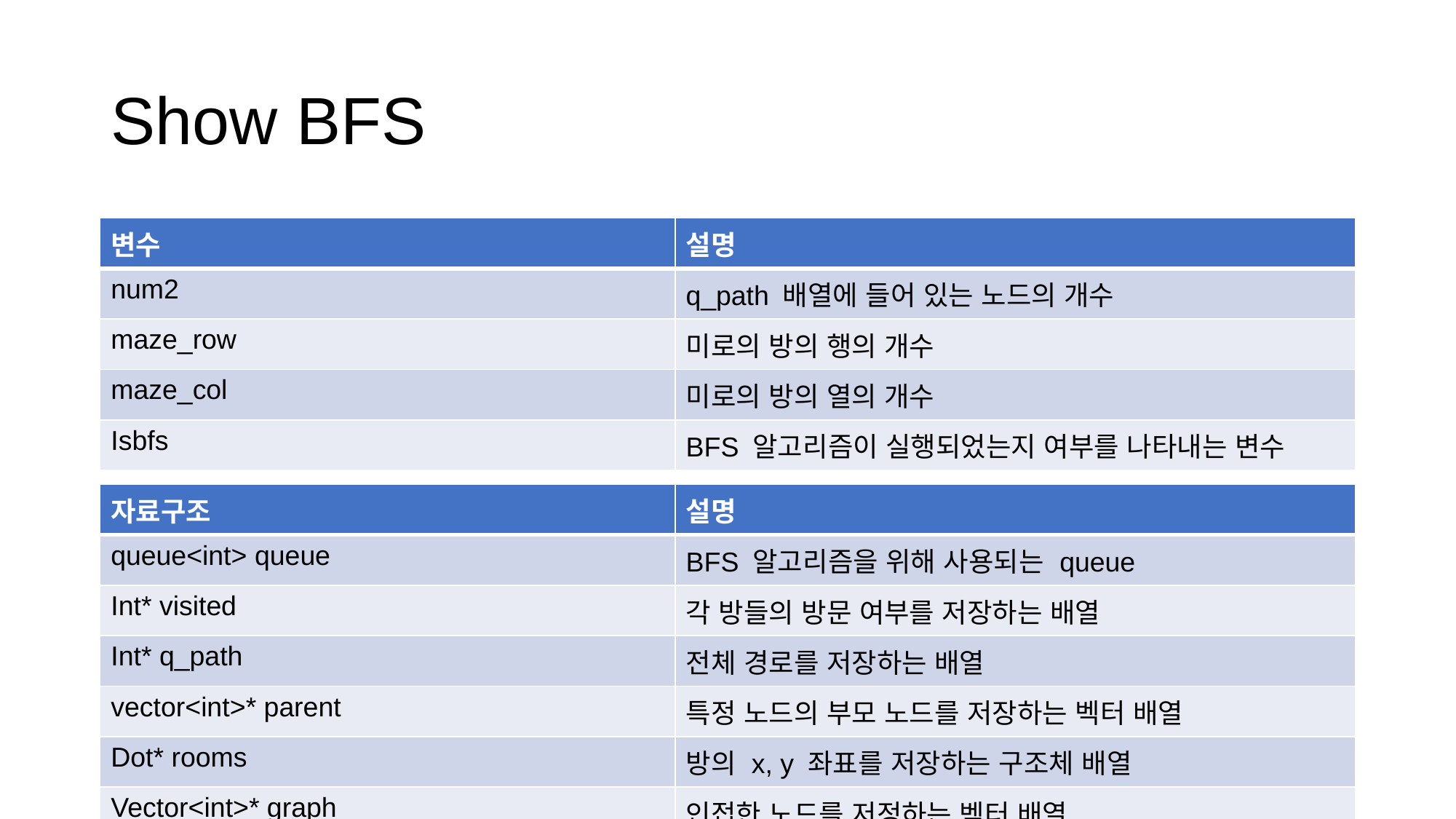

# Show BFS
| 변수 | 설명 |
| --- | --- |
| num2 | q\_path 배열에 들어 있는 노드의 개수 |
| maze\_row | 미로의 방의 행의 개수 |
| maze\_col | 미로의 방의 열의 개수 |
| Isbfs | BFS 알고리즘이 실행되었는지 여부를 나타내는 변수 |
| 자료구조 | 설명 |
| --- | --- |
| queue<int> queue | BFS 알고리즘을 위해 사용되는 queue |
| Int\* visited | 각 방들의 방문 여부를 저장하는 배열 |
| Int\* q\_path | 전체 경로를 저장하는 배열 |
| vector<int>\* parent | 특정 노드의 부모 노드를 저장하는 벡터 배열 |
| Dot\* rooms | 방의 x, y 좌표를 저장하는 구조체 배열 |
| Vector<int>\* graph | 인접한 노드를 저정하는 벡터 배열 |